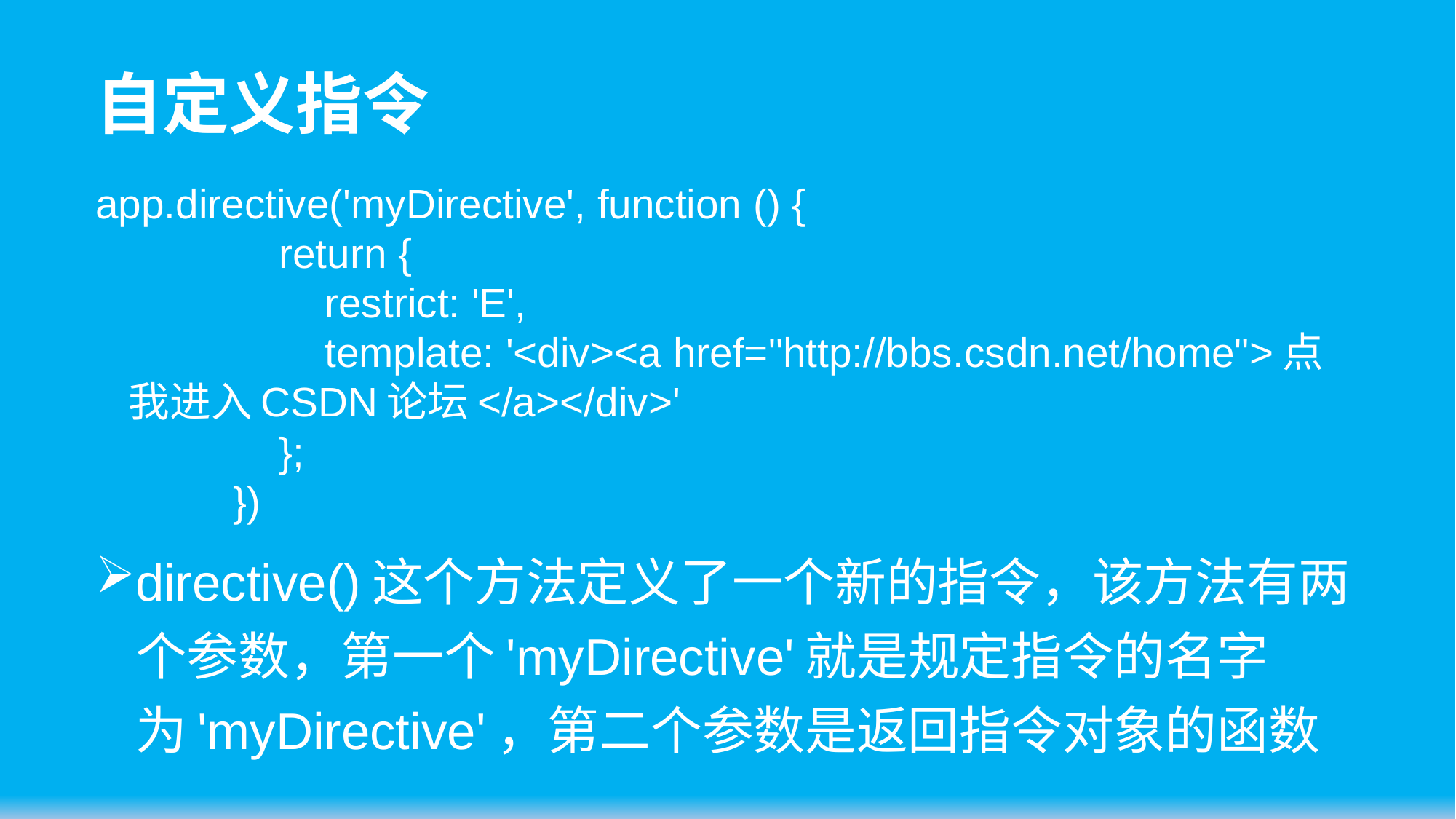

# 自定义指令
app.directive('myDirective', function () {
                return {
                    restrict: 'E',
                    template: '<div><a href="http://bbs.csdn.net/home">点我进入CSDN论坛</a></div>'
                };
            })
directive()这个方法定义了一个新的指令，该方法有两个参数，第一个'myDirective'就是规定指令的名字为'myDirective'，第二个参数是返回指令对象的函数